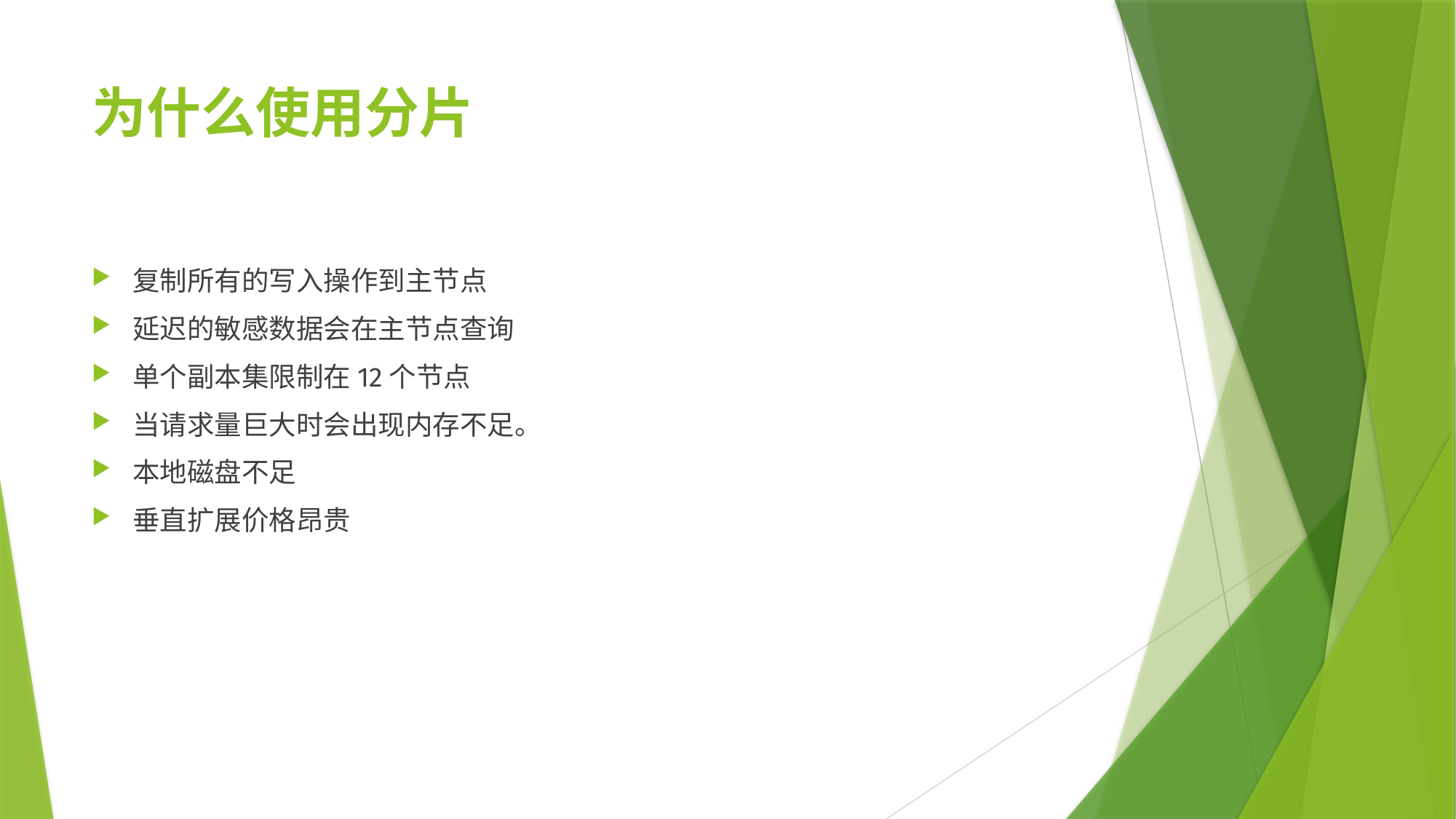

# 为什么使用分片
复制所有的写入操作到主节点
延迟的敏感数据会在主节点查询
单个副本集限制在12个节点
当请求量巨大时会出现内存不足。
本地磁盘不足
垂直扩展价格昂贵